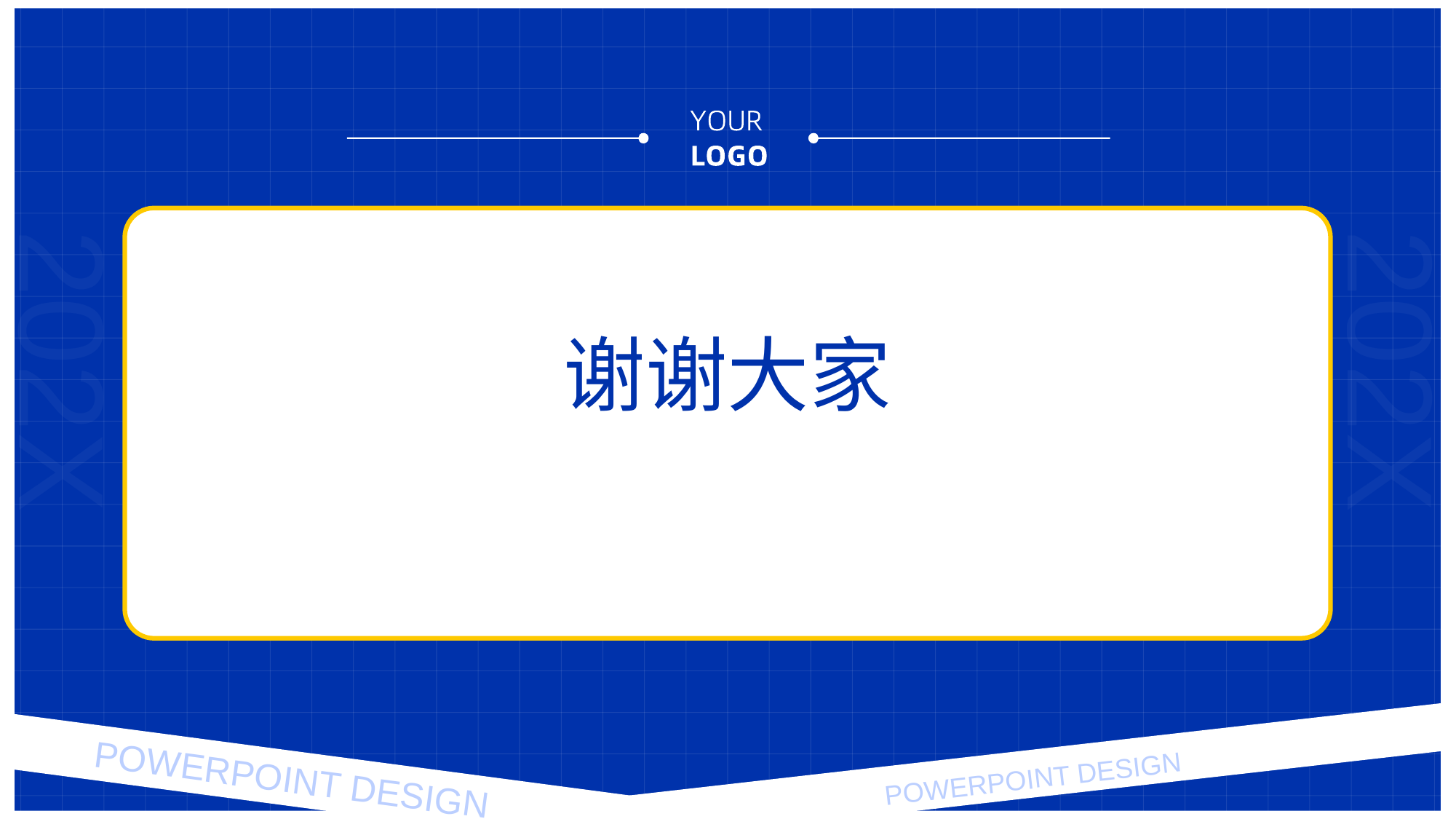

谢谢大家
202X
202X

POWERPOINT DESIGN
POWERPOINT DESIGN